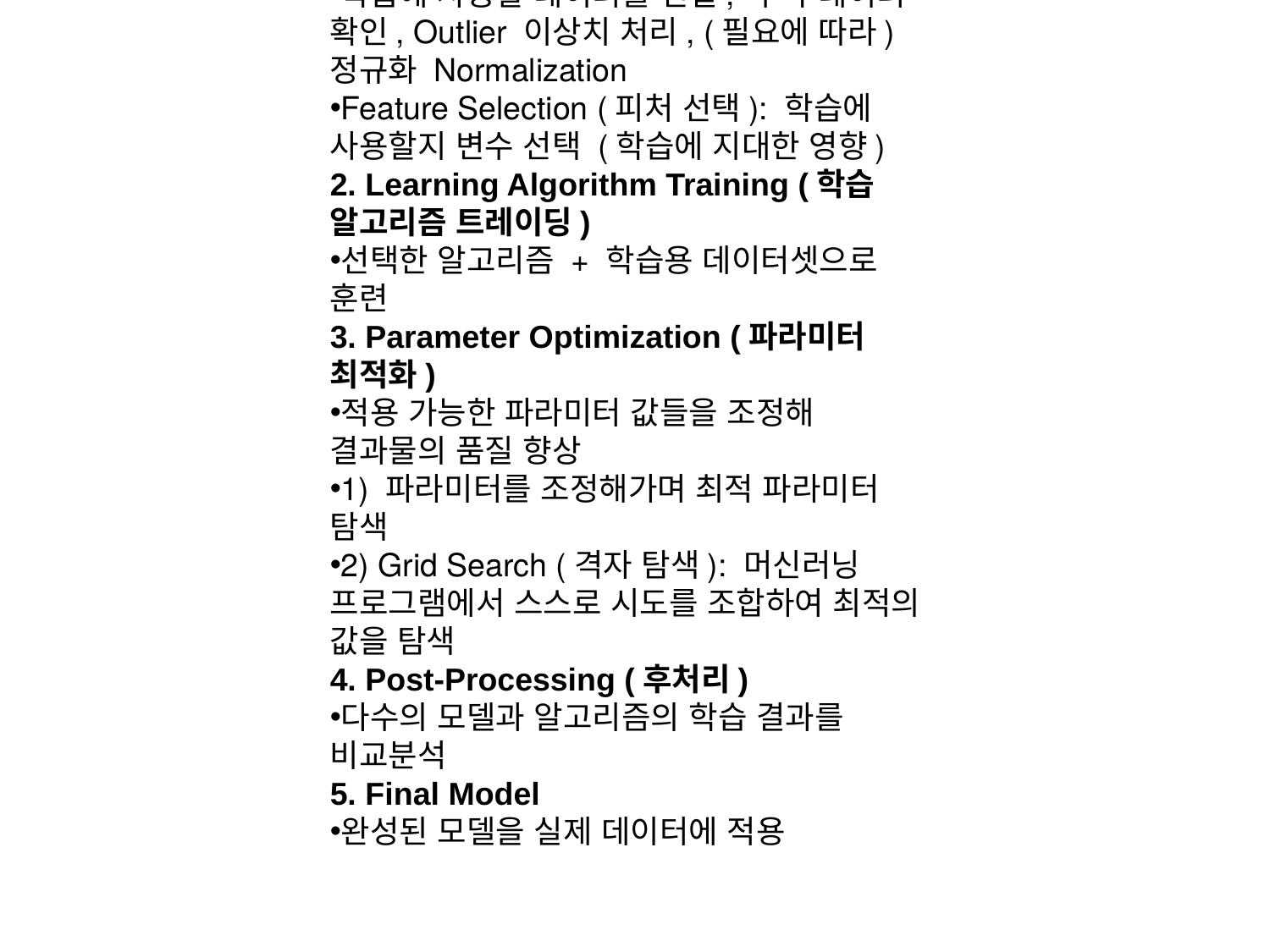

머신러닝 프로세스
1. Data Pre-Processing (전처리)
Training Dataset (학습용 데이터셋)을 준비 (Unsupervied: 입력 데이터, Supervied 입력+출력 데이터)
학습에 사용할 데이터를 선별, 누락 데이터 확인, Outlier 이상치 처리, (필요에 따라) 정규화 Normalization
Feature Selection (피처 선택): 학습에 사용할지 변수 선택 (학습에 지대한 영향)
2. Learning Algorithm Training (학습 알고리즘 트레이딩)
선택한 알고리즘 + 학습용 데이터셋으로 훈련
3. Parameter Optimization (파라미터 최적화)
적용 가능한 파라미터 값들을 조정해 결과물의 품질 향상
1) 파라미터를 조정해가며 최적 파라미터 탐색
2) Grid Search (격자 탐색): 머신러닝 프로그램에서 스스로 시도를 조합하여 최적의 값을 탐색
4. Post-Processing (후처리)
다수의 모델과 알고리즘의 학습 결과를 비교분석
5. Final Model
완성된 모델을 실제 데이터에 적용